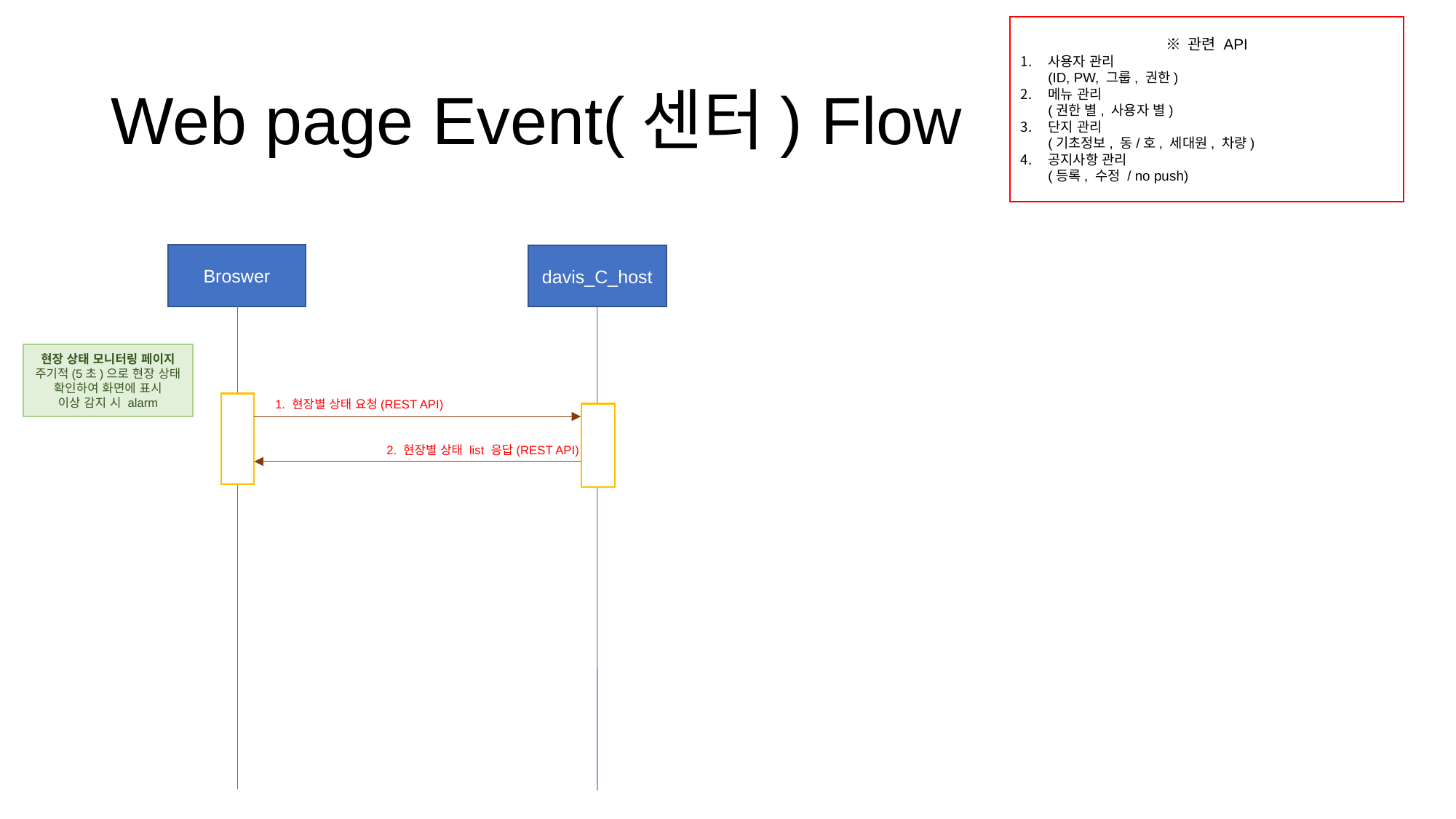

※ 관련 API
사용자 관리
(ID, PW, 그룹, 권한)
메뉴 관리
(권한 별, 사용자 별)
단지 관리
(기초정보, 동/호, 세대원, 차량)
공지사항 관리
(등록, 수정 / no push)
# Web page Event(센터) Flow
Broswer
davis_C_host
현장 상태 모니터링 페이지
주기적(5초)으로 현장 상태 확인하여 화면에 표시
이상 감지 시 alarm
1. 현장별 상태 요청(REST API)

2. 현장별 상태 list 응답(REST API)